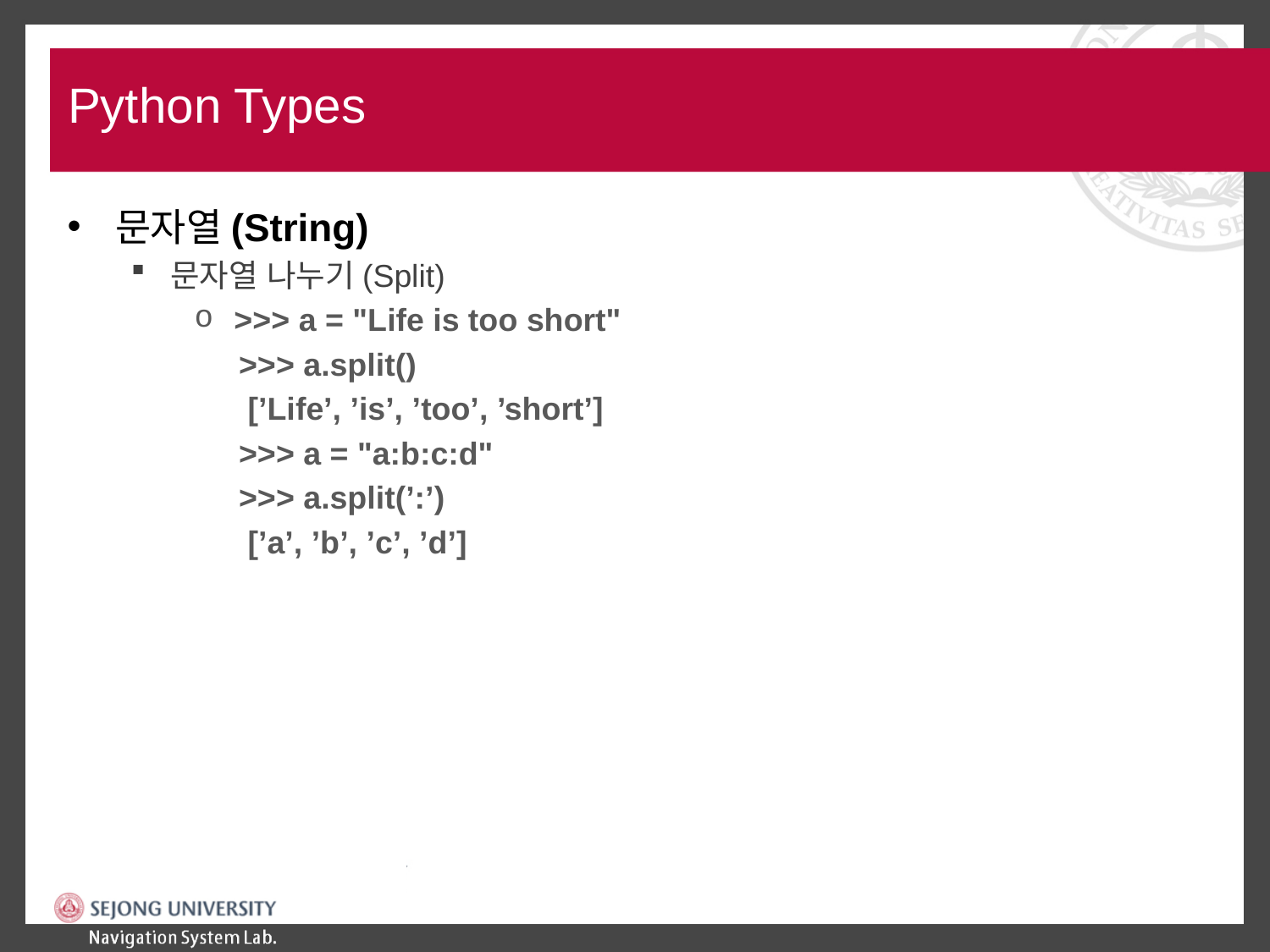

# Python Types
문자열(String)
문자열 나누기(Split)
>>> a = "Life is too short"
     >>> a.split()
      [’Life’, ’is’, ’too’, ’short’]
     >>> a = "a:b:c:d"
     >>> a.split(’:’)
      [’a’, ’b’, ’c’, ’d’]